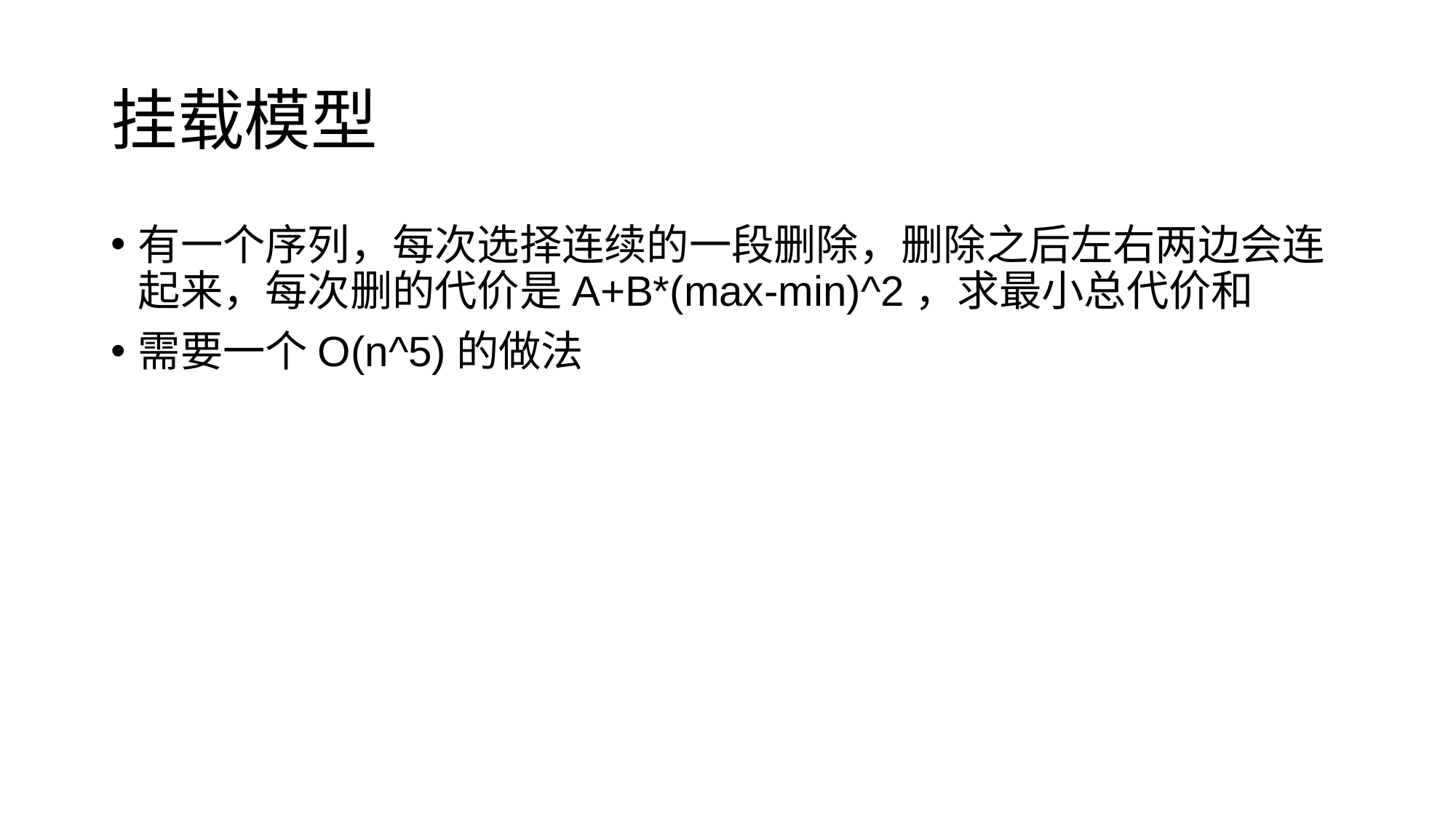

# 挂载模型
有一个序列，每次选择连续的一段删除，删除之后左右两边会连起来，每次删的代价是A+B*(max-min)^2，求最小总代价和
需要一个O(n^5)的做法